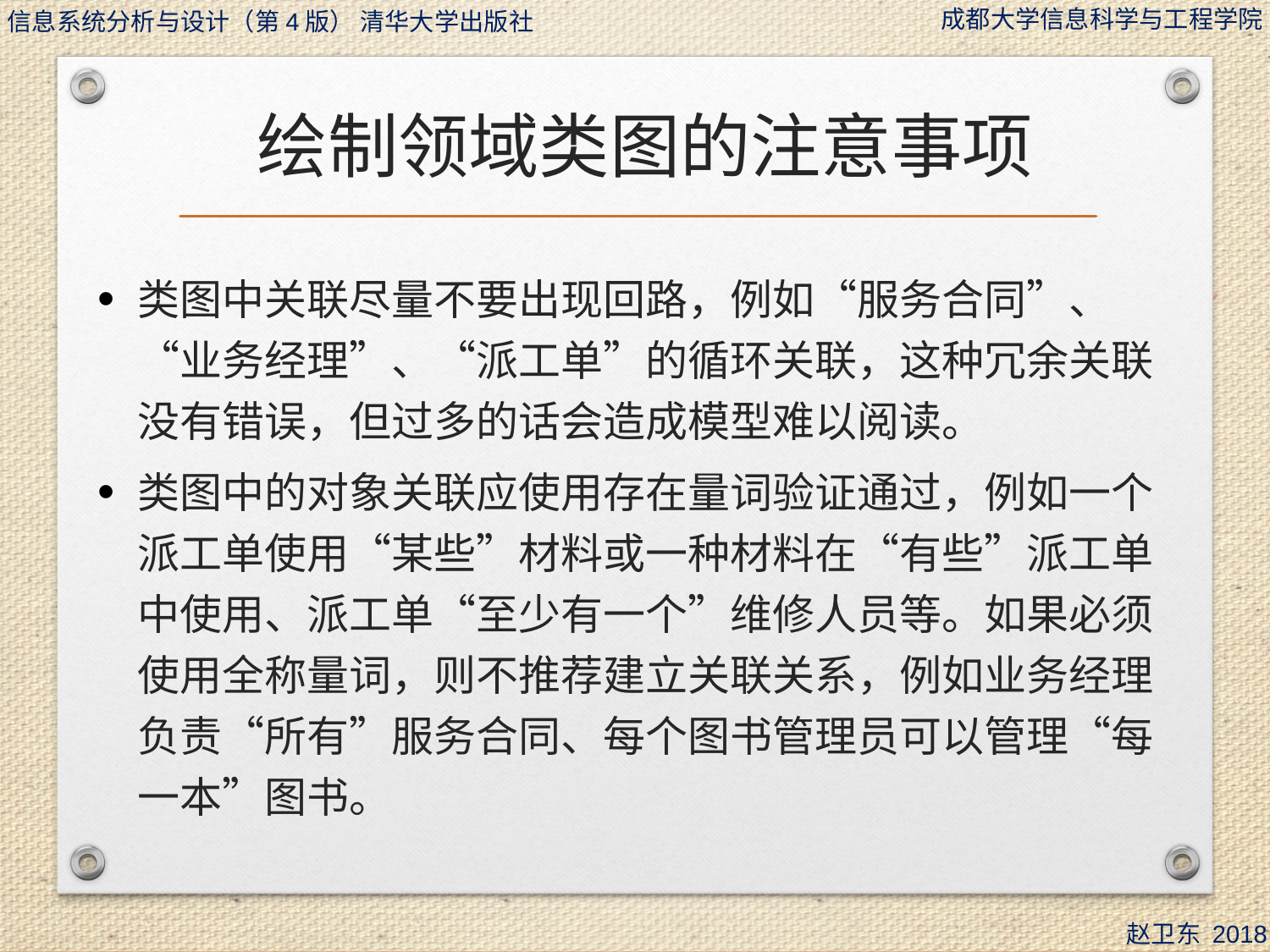

# 绘制领域类图的注意事项
类图中关联尽量不要出现回路，例如“服务合同”、“业务经理”、“派工单”的循环关联，这种冗余关联没有错误，但过多的话会造成模型难以阅读。
类图中的对象关联应使用存在量词验证通过，例如一个派工单使用“某些”材料或一种材料在“有些”派工单中使用、派工单“至少有一个”维修人员等。如果必须使用全称量词，则不推荐建立关联关系，例如业务经理负责“所有”服务合同、每个图书管理员可以管理“每一本”图书。